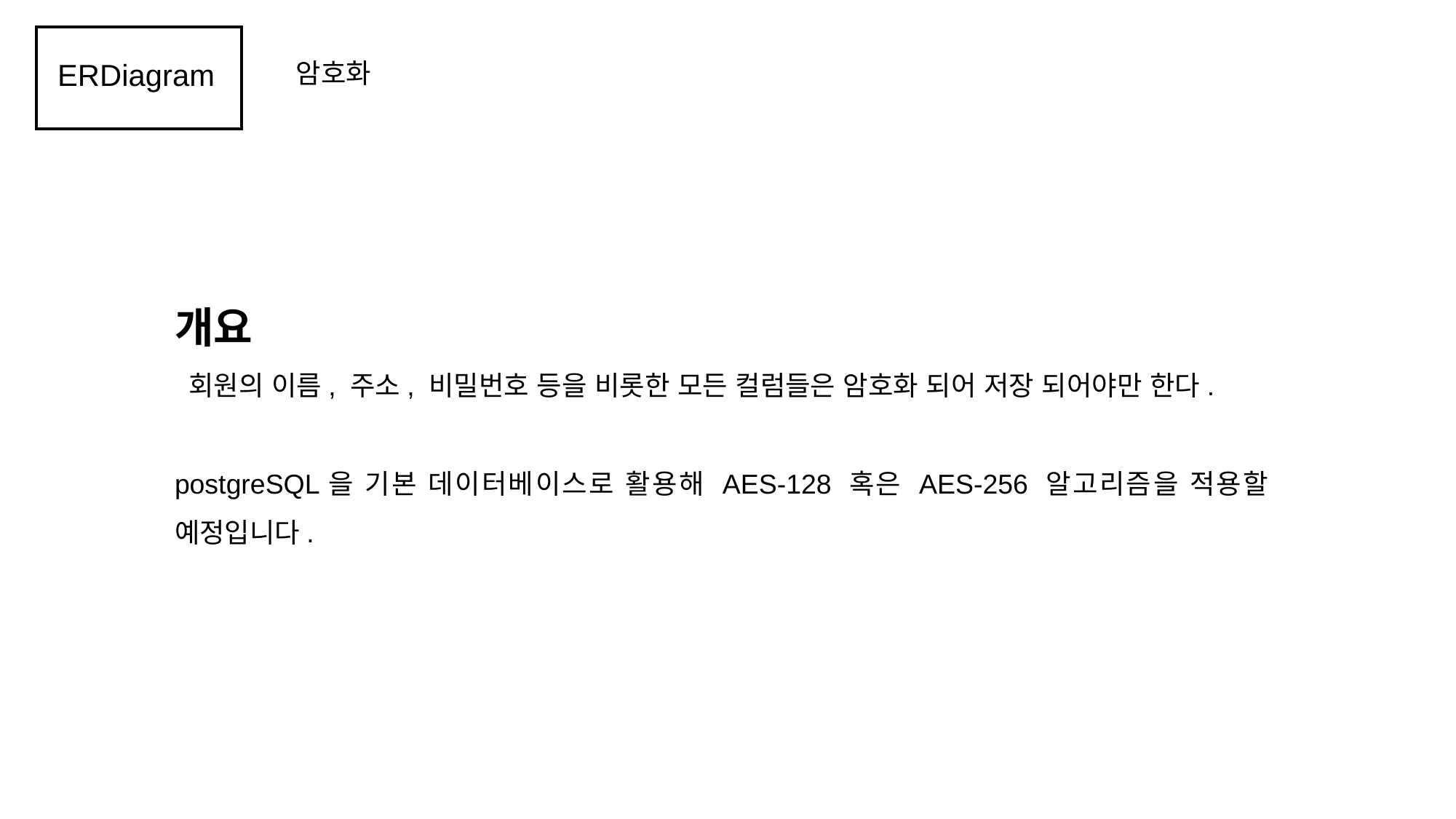

암호화
ERDiagram
개요
 회원의 이름, 주소, 비밀번호 등을 비롯한 모든 컬럼들은 암호화 되어 저장 되어야만 한다.

postgreSQL을 기본 데이터베이스로 활용해 AES-128 혹은 AES-256 알고리즘을 적용할 예정입니다.